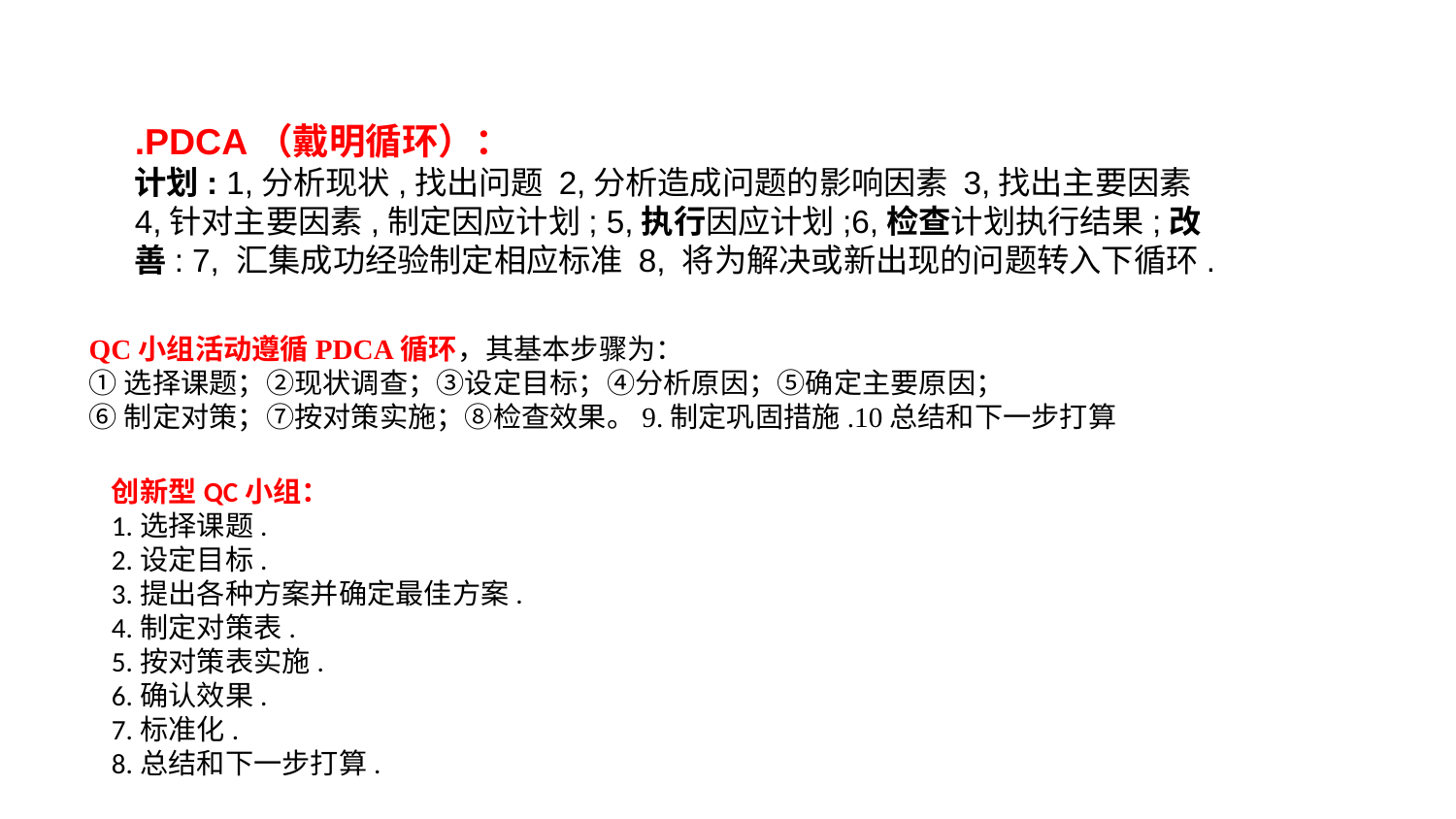

.PDCA（戴明循环）：
计划: 1,分析现状,找出问题 2,分析造成问题的影响因素 3,找出主要因素 4,针对主要因素,制定因应计划; 5,执行因应计划;6,检查计划执行结果;改善: 7, 汇集成功经验制定相应标准 8, 将为解决或新出现的问题转入下循环.
QC小组活动遵循PDCA循环，其基本步骤为：
①选择课题；②现状调查；③设定目标；④分析原因；⑤确定主要原因；
⑥制定对策；⑦按对策实施；⑧检查效果。9.制定巩固措施.10总结和下一步打算
创新型QC小组：
1.选择课题.
2.设定目标.
3.提出各种方案并确定最佳方案.
4.制定对策表.
5.按对策表实施.
6.确认效果.
7.标准化.
8.总结和下一步打算.